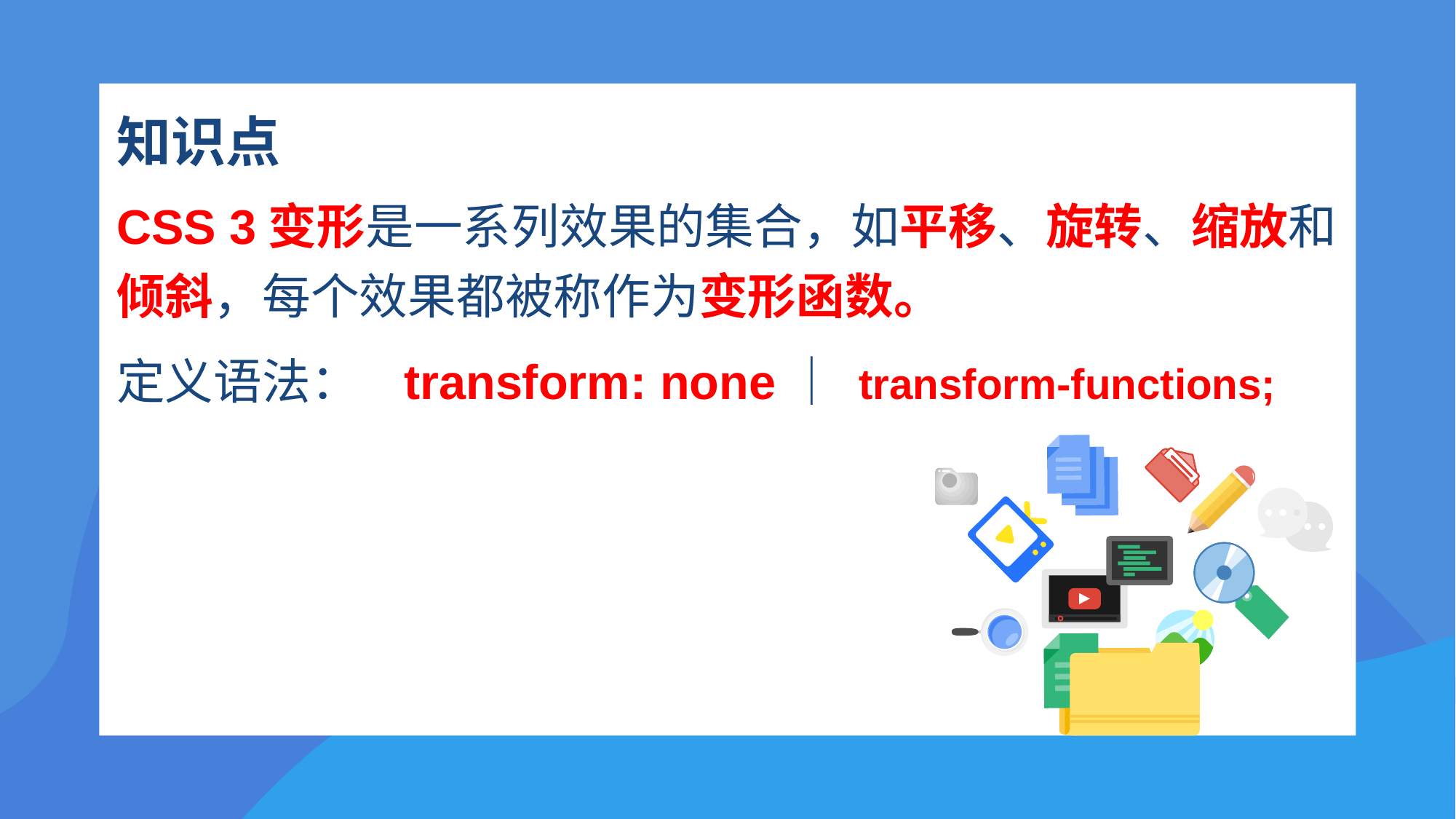

# 知识点
CSS 3变形是一系列效果的集合，如平移、旋转、缩放和倾斜，每个效果都被称作为变形函数。
定义语法：   transform: none｜ transform-functions;